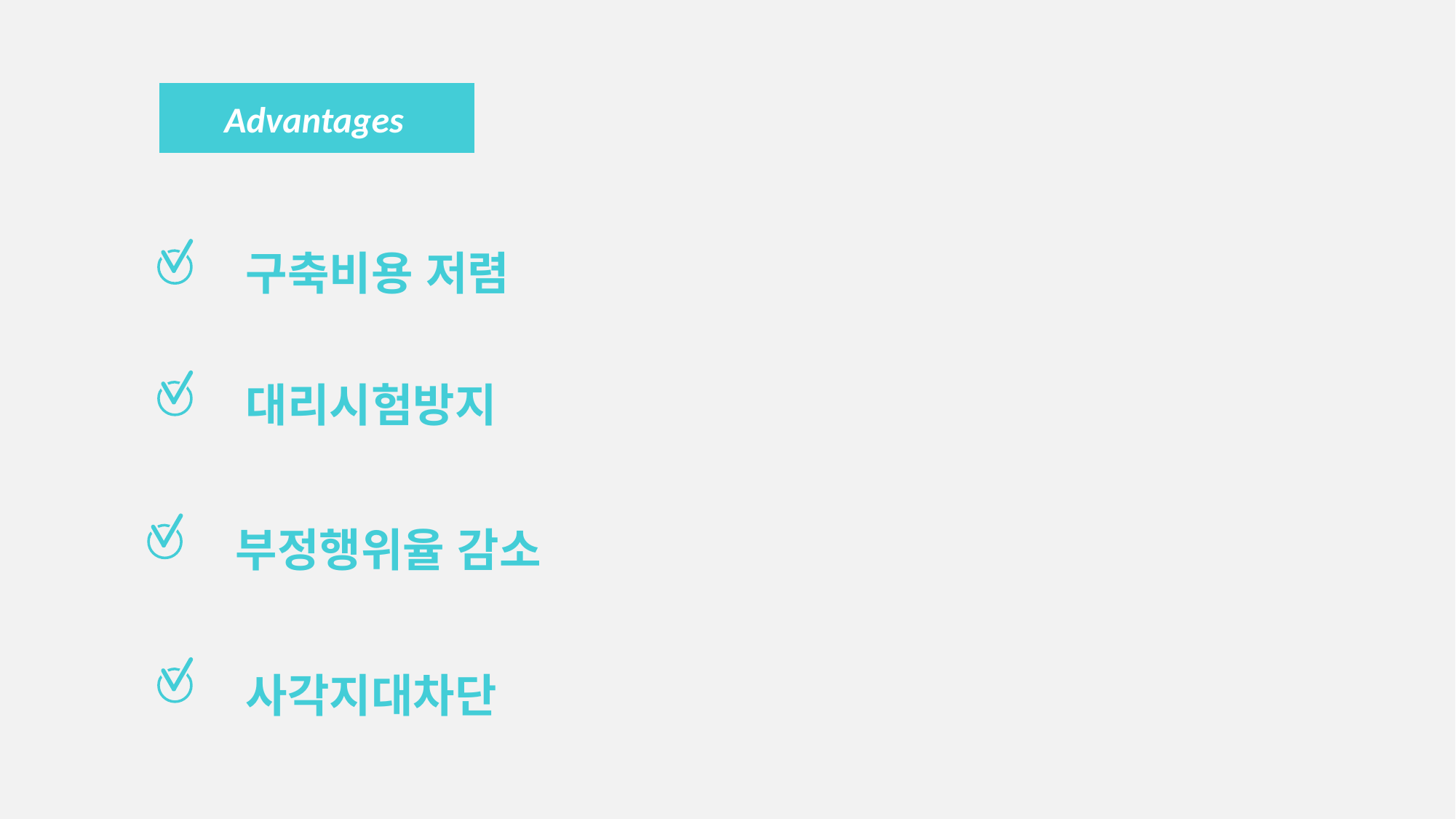

Advantages
구축비용 저렴

대리시험방지

부정행위율 감소

사각지대차단